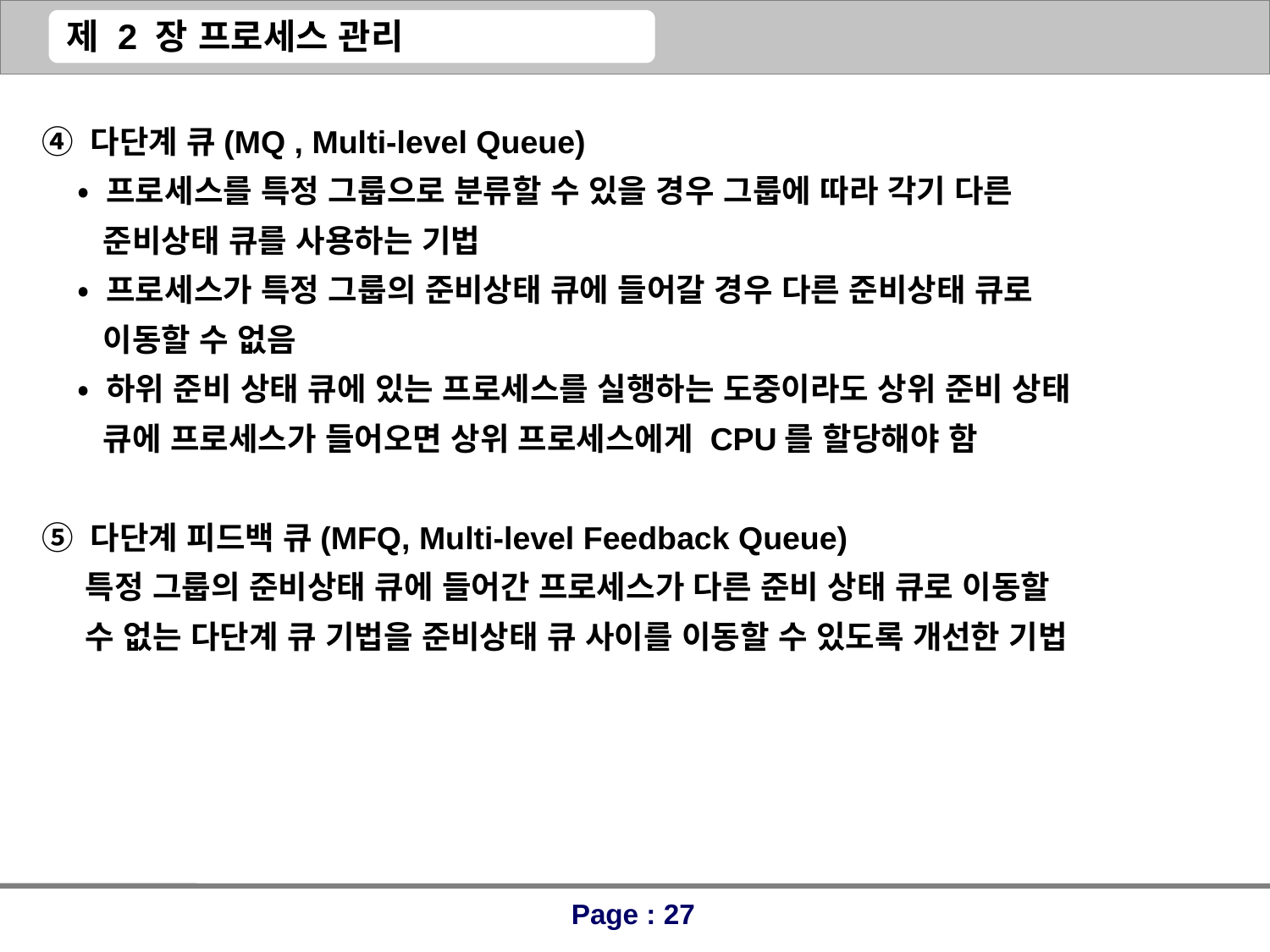

④ 다단계 큐(MQ , Multi-level Queue)
    • 프로세스를 특정 그룹으로 분류할 수 있을 경우 그룹에 따라 각기 다른
      준비상태 큐를 사용하는 기법
    • 프로세스가 특정 그룹의 준비상태 큐에 들어갈 경우 다른 준비상태 큐로
      이동할 수 없음
    • 하위 준비 상태 큐에 있는 프로세스를 실행하는 도중이라도 상위 준비 상태
      큐에 프로세스가 들어오면 상위 프로세스에게 CPU를 할당해야 함

⑤ 다단계 피드백 큐(MFQ, Multi-level Feedback Queue)
    특정 그룹의 준비상태 큐에 들어간 프로세스가 다른 준비 상태 큐로 이동할
    수 없는 다단계 큐 기법을 준비상태 큐 사이를 이동할 수 있도록 개선한 기법
Page : 27